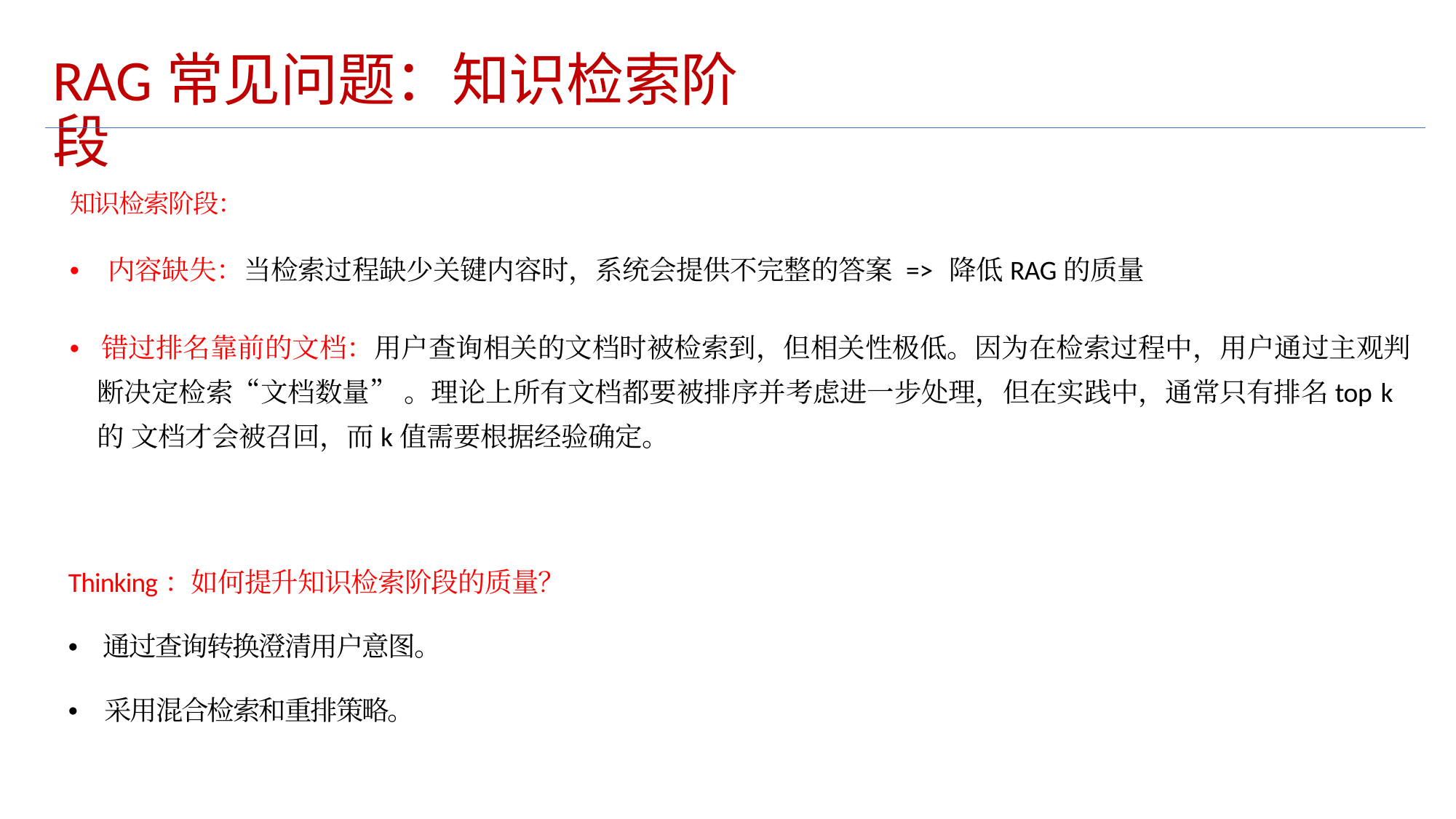

RAG常见问题：知识检索阶段

知识检索阶段：

•  内容缺失：当检索过程缺少关键内容时，系统会提供不完整的答案 => 降低RAG的质量

•  错过排名靠前的文档：用户查询相关的文档时被检索到，但相关性极低。因为在检索过程中，用户通过主观判 断决定检索“文档数量” 。理论上所有文档都要被排序并考虑进一步处理，但在实践中，通常只有排名top k的 文档才会被召回，而k值需要根据经验确定。

Thinking：如何提升知识检索阶段的质量？

•  通过查询转换澄清用户意图。

•  采用混合检索和重排策略。